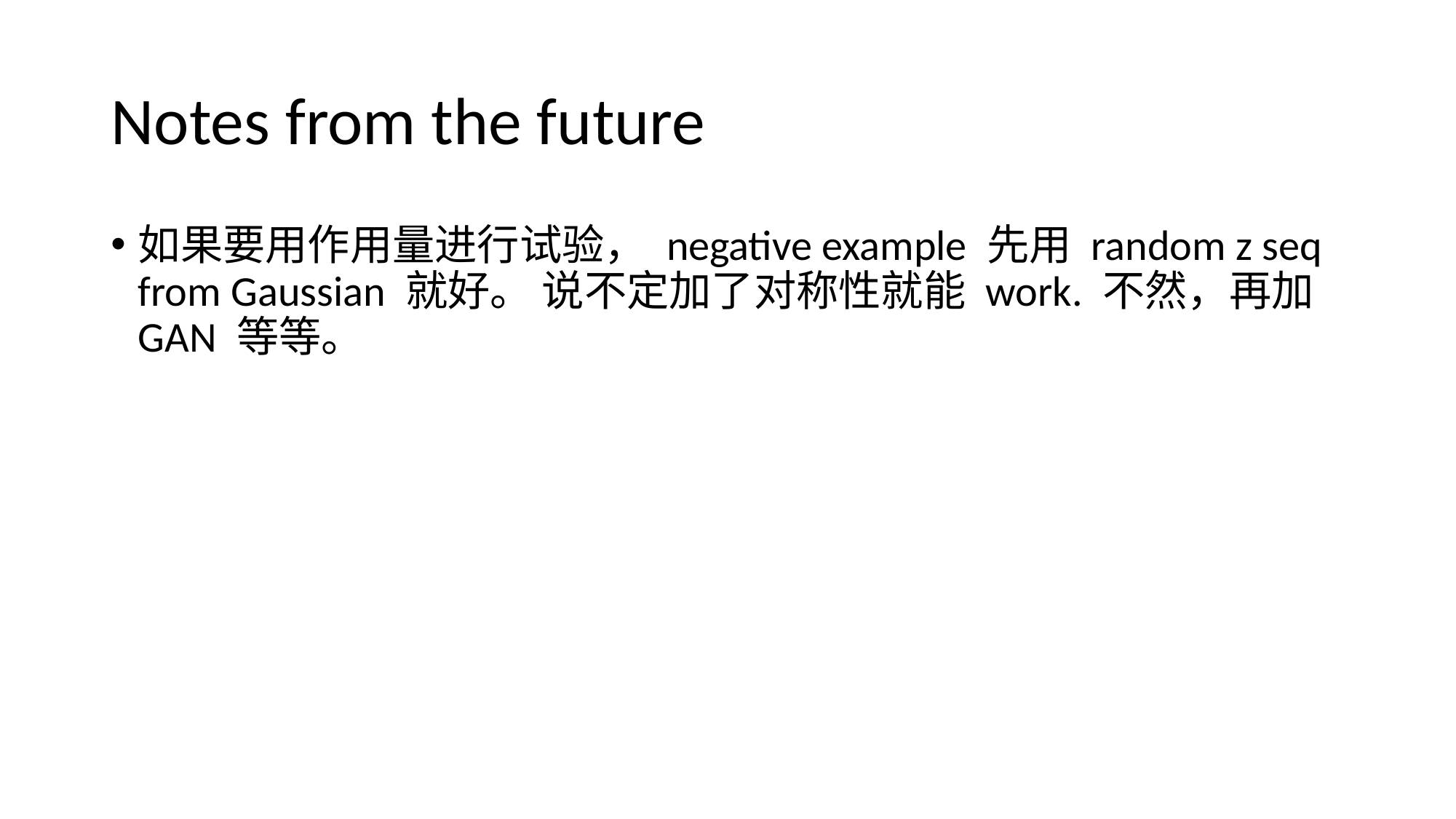

# Notes from the future
如果要用作用量进行试验， negative example 先用 random z seq from Gaussian 就好。 说不定加了对称性就能 work. 不然，再加 GAN 等等。